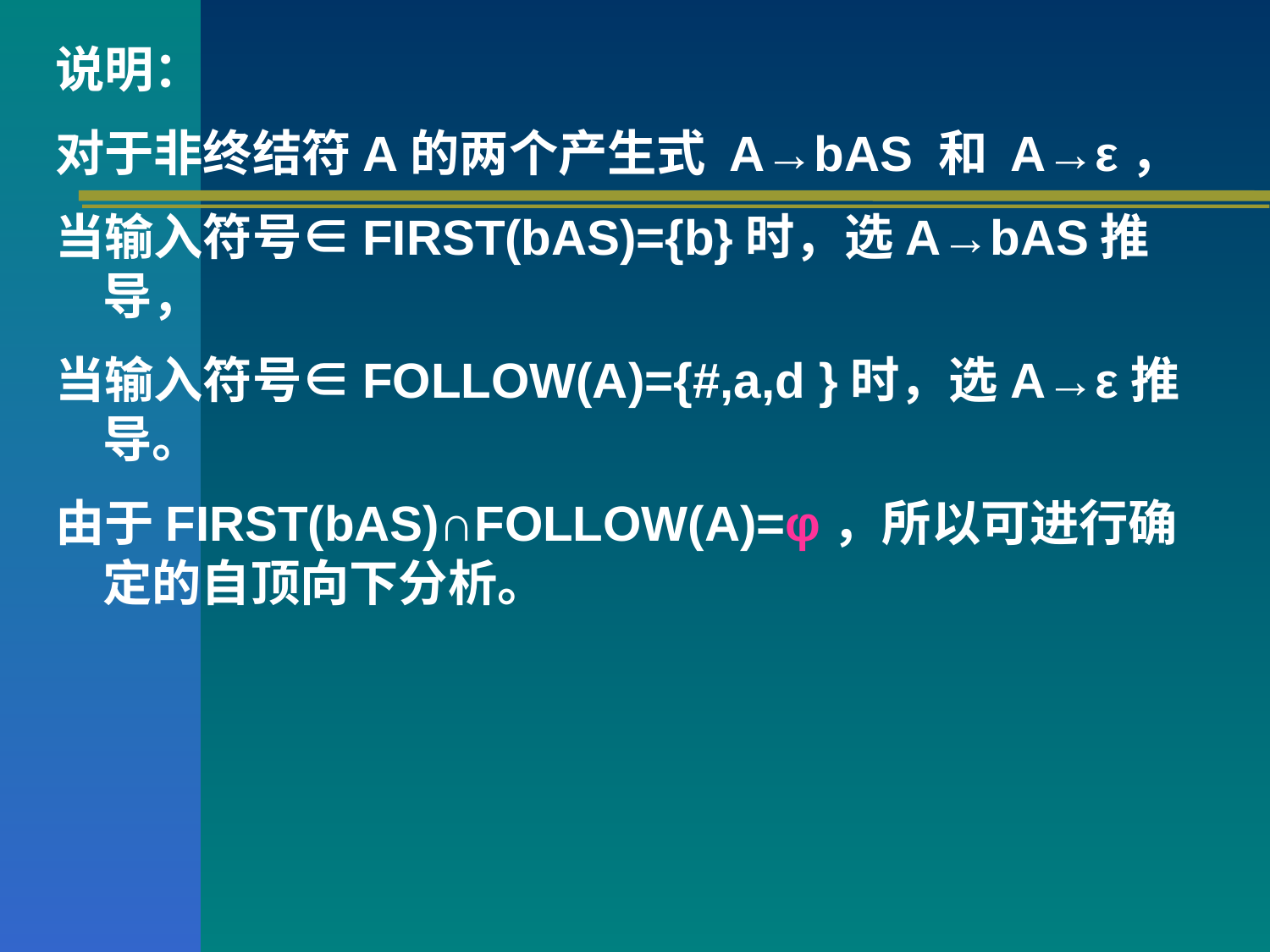

说明：
对于非终结符A的两个产生式 A→bAS 和 A→ε，
当输入符号∈FIRST(bAS)={b}时，选A→bAS推导，
当输入符号∈FOLLOW(A)={#,a,d }时，选A→ε推导。
由于FIRST(bAS)∩FOLLOW(A)=φ，所以可进行确定的自顶向下分析。